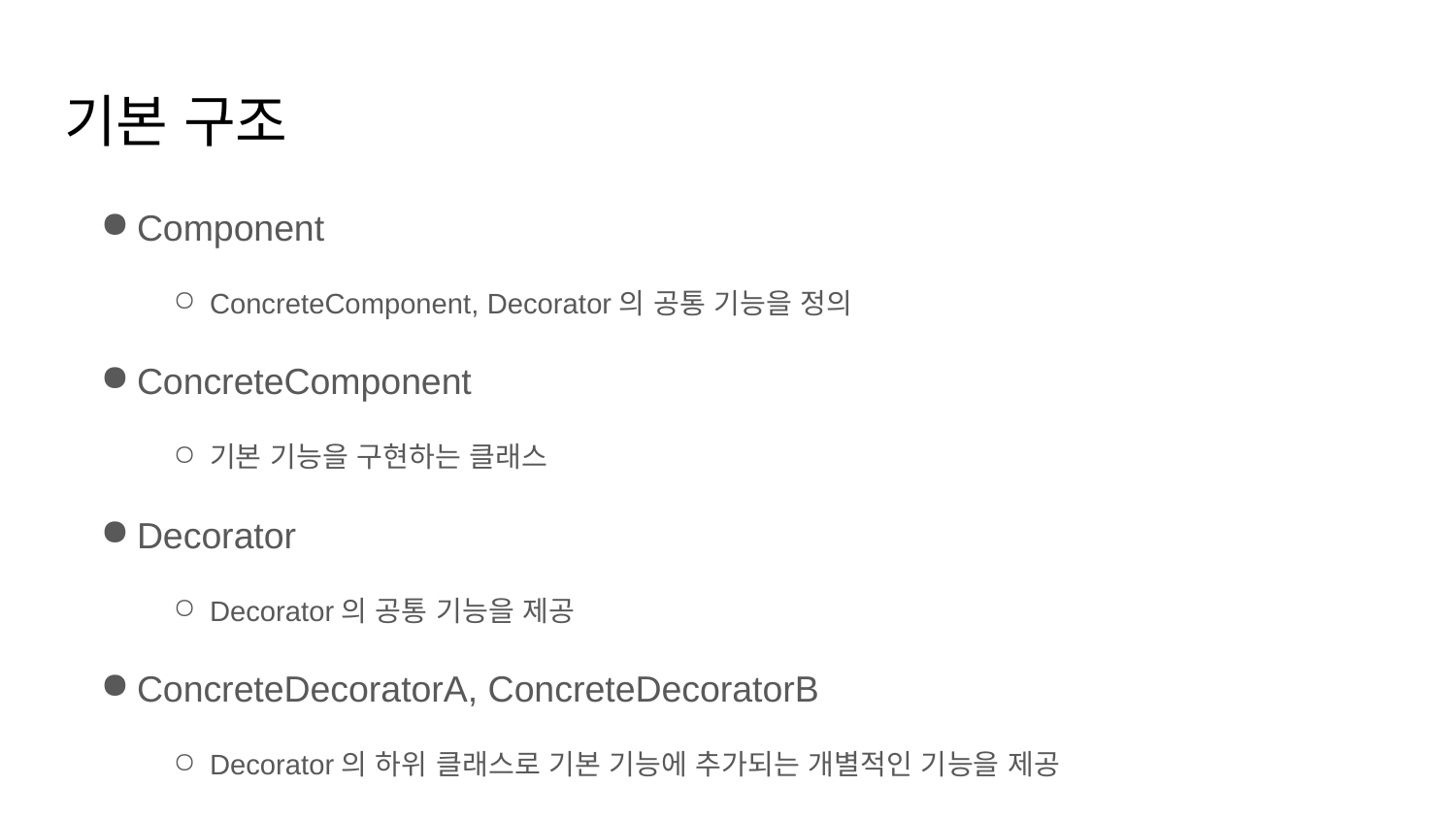

# 기본 구조
Component
ConcreteComponent, Decorator의 공통 기능을 정의
ConcreteComponent
기본 기능을 구현하는 클래스
Decorator
Decorator의 공통 기능을 제공
ConcreteDecoratorA, ConcreteDecoratorB
Decorator의 하위 클래스로 기본 기능에 추가되는 개별적인 기능을 제공